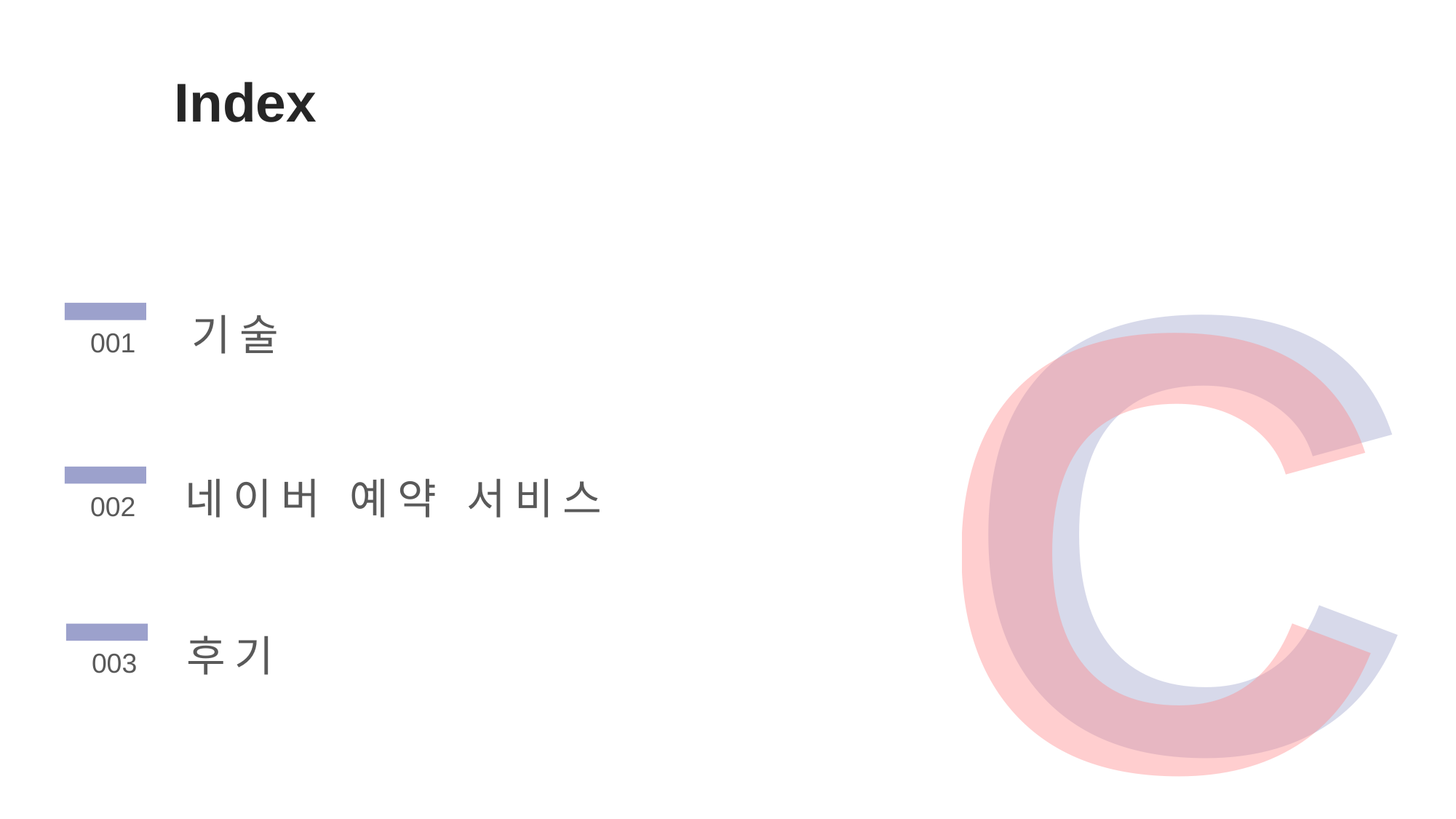

Index
C
C
기술

001
네이버 예약 서비스

002
후기

003